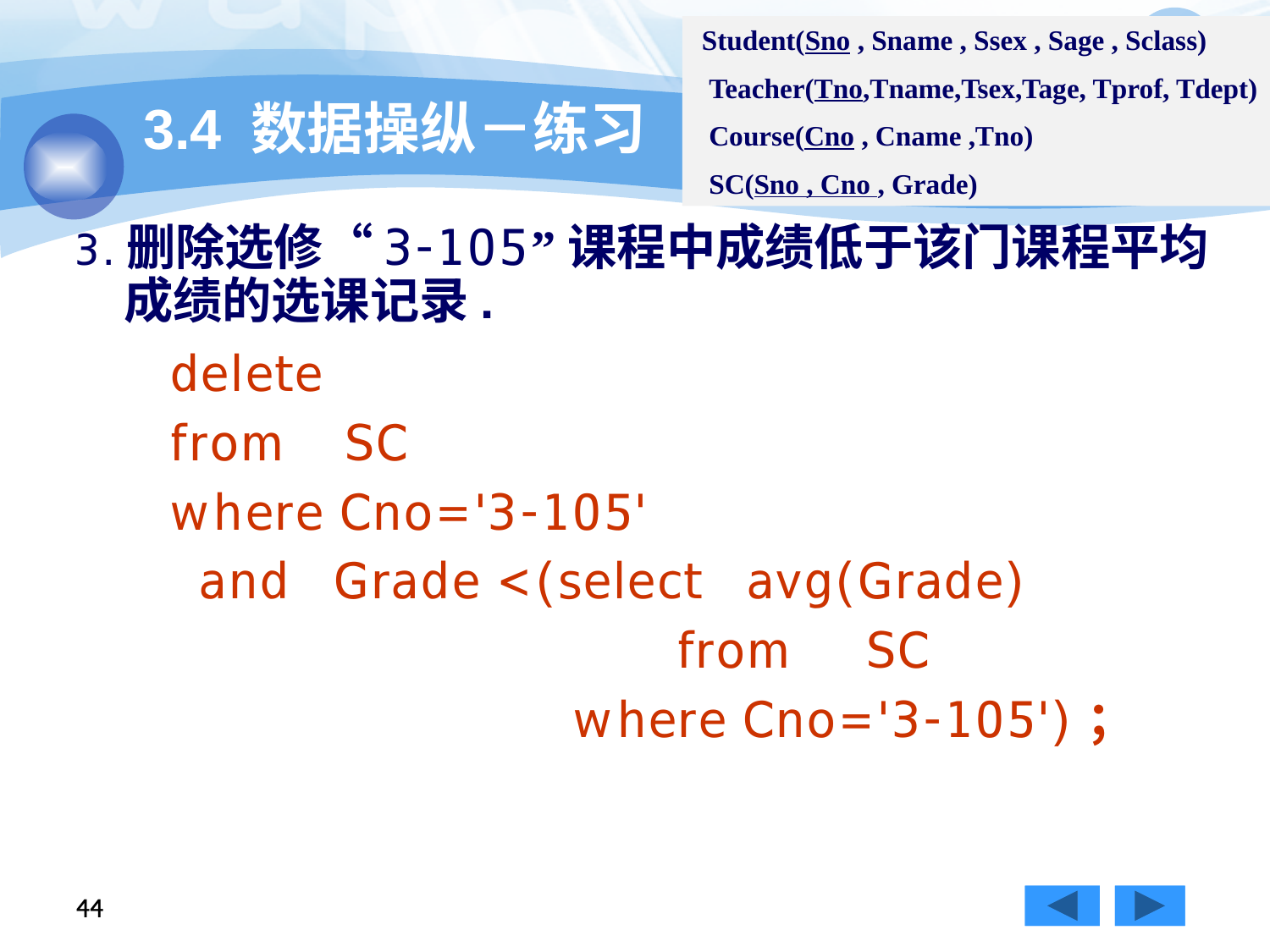

Student(Sno , Sname , Ssex , Sage , Sclass)
  Teacher(Tno,Tname,Tsex,Tage, Tprof, Tdept)
  Course(Cno , Cname ,Tno)
  SC(Sno , Cno , Grade)
# 3.4 数据操纵－练习
3.删除选修“3-105”课程中成绩低于该门课程平均成绩的选课记录.
delete
from    SC
where Cno='3-105'
  and   Grade <(select   avg(Grade)
				      from     SC
                            where Cno='3-105')；
44